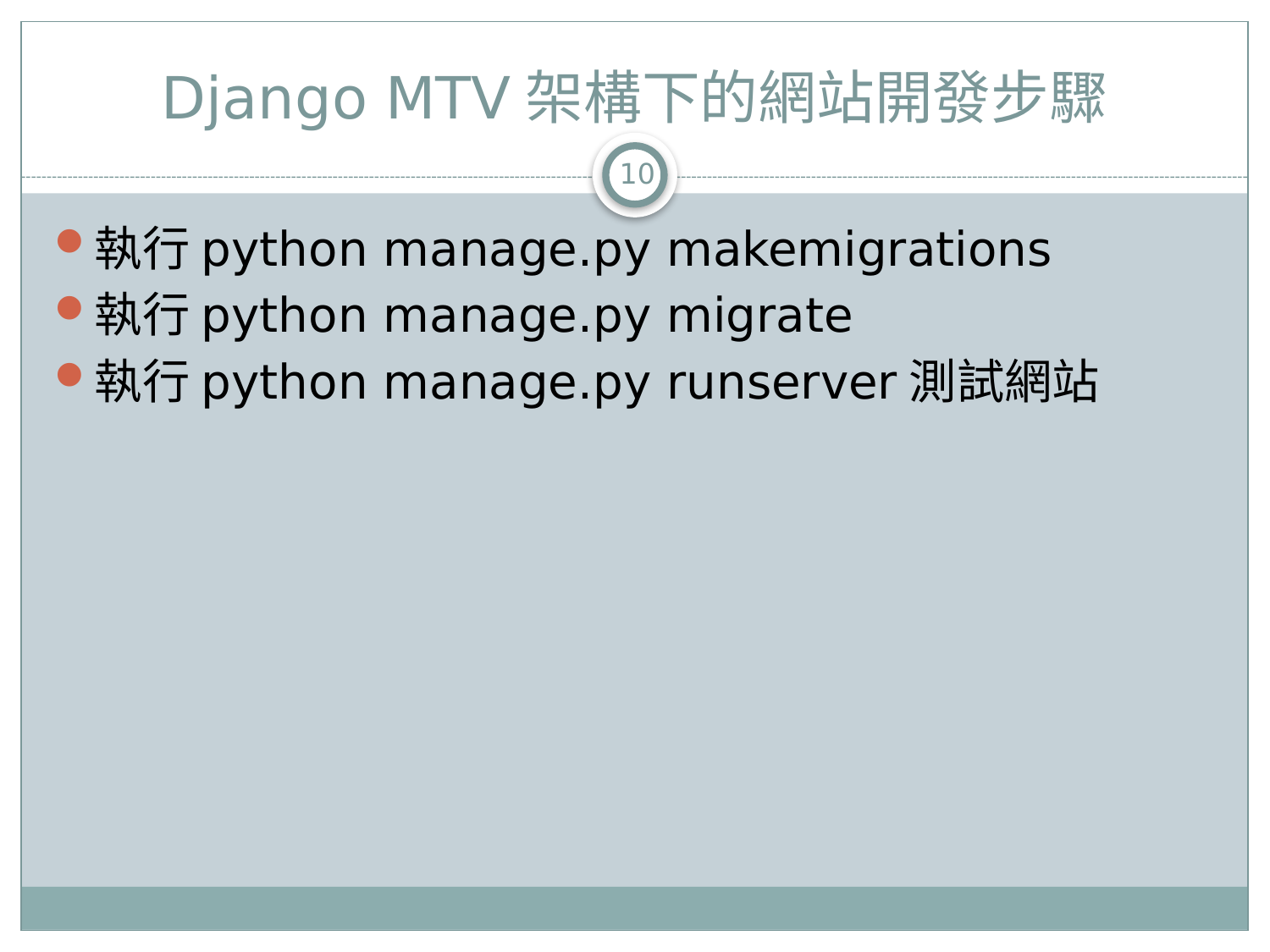

# Django MTV架構下的網站開發步驟
10
執行python manage.py makemigrations
執行python manage.py migrate
執行python manage.py runserver測試網站